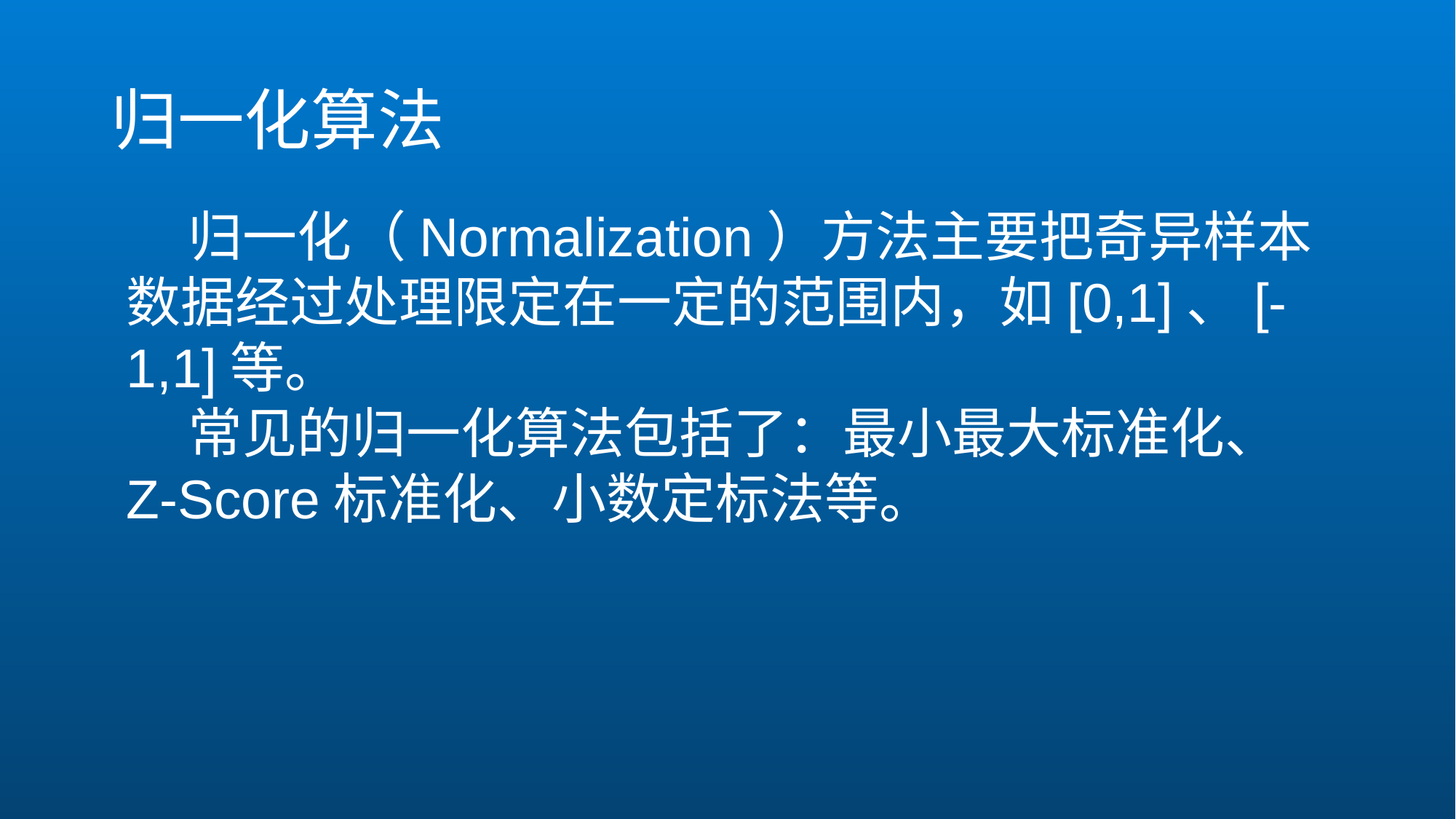

# 归一化算法
    归一化（Normalization）方法主要把奇异样本数据经过处理限定在一定的范围内，如[0,1]、[-1,1]等。
    常见的归一化算法包括了：最小最大标准化、Z-Score标准化、小数定标法等。